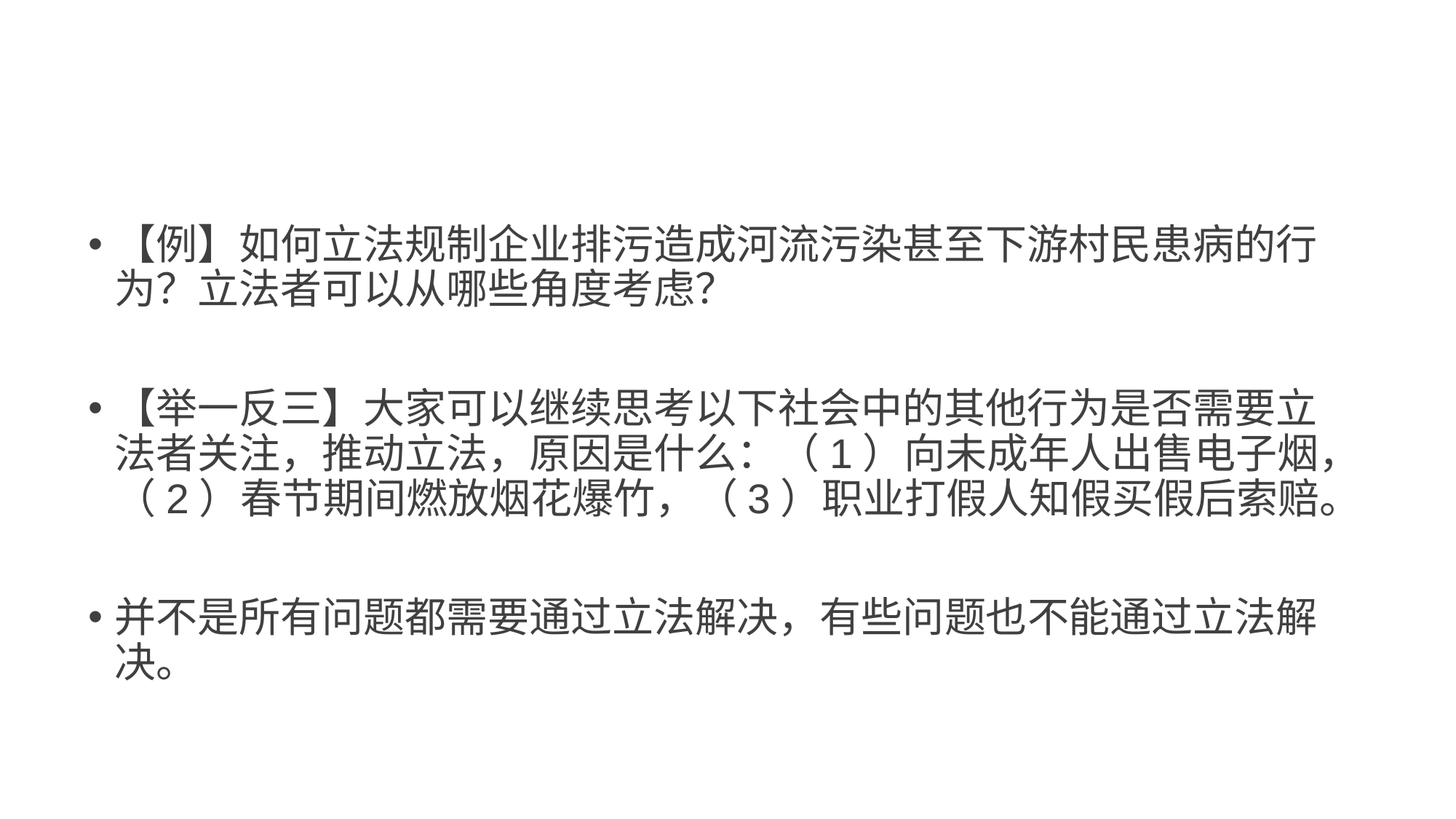

#
【例】如何立法规制企业排污造成河流污染甚至下游村民患病的行为？立法者可以从哪些角度考虑？

【举一反三】大家可以继续思考以下社会中的其他行为是否需要立法者关注，推动立法，原因是什么：（1）向未成年人出售电子烟，（2）春节期间燃放烟花爆竹，（3）职业打假人知假买假后索赔。

并不是所有问题都需要通过立法解决，有些问题也不能通过立法解决。